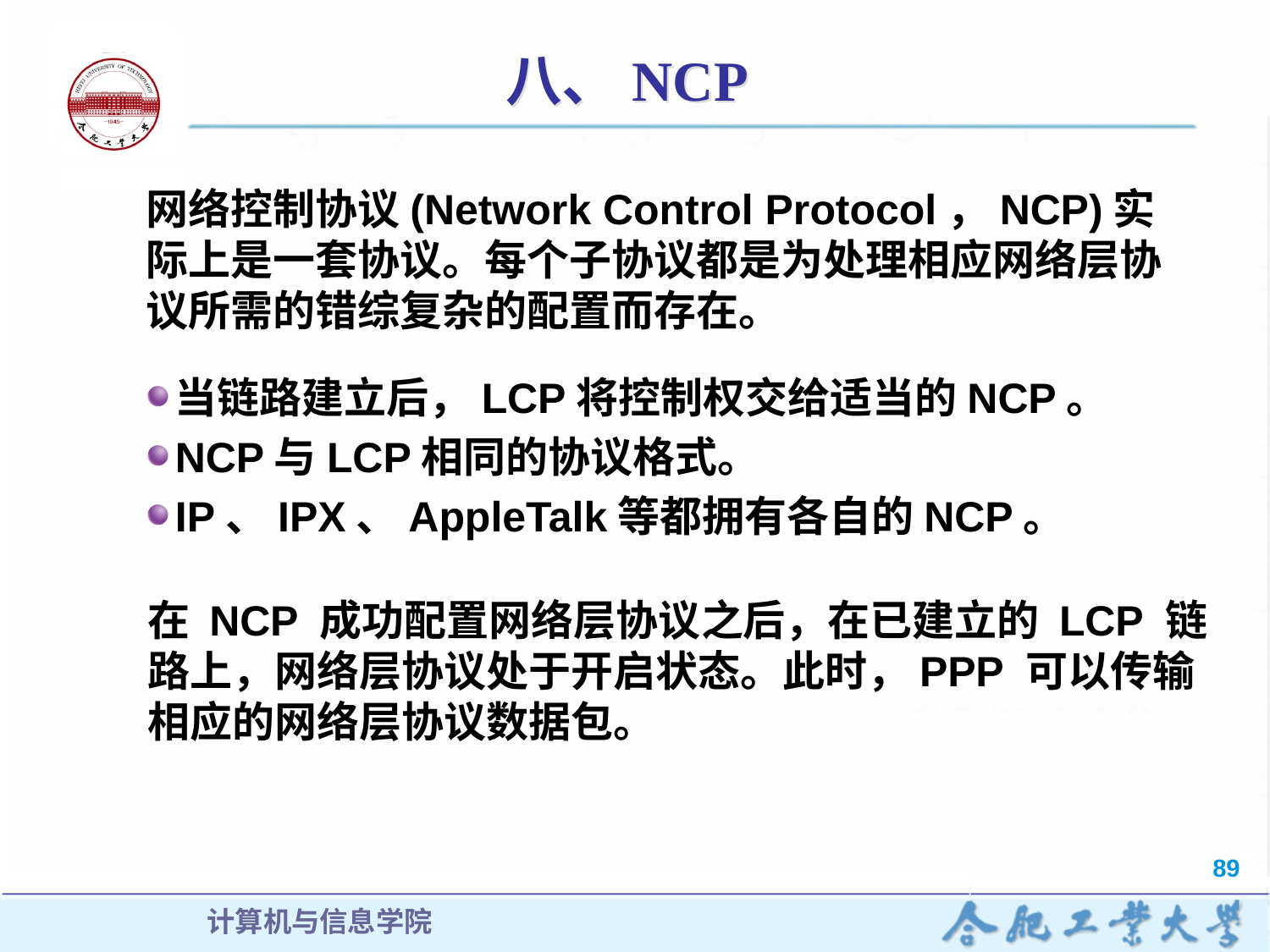

# 八、NCP
网络控制协议(Network Control Protocol，NCP)实际上是一套协议。每个子协议都是为处理相应网络层协议所需的错综复杂的配置而存在。
当链路建立后，LCP将控制权交给适当的NCP。
NCP与LCP相同的协议格式。
IP、IPX、AppleTalk等都拥有各自的NCP。

在 NCP 成功配置网络层协议之后，在已建立的 LCP 链路上，网络层协议处于开启状态。此时，PPP 可以传输相应的网络层协议数据包。